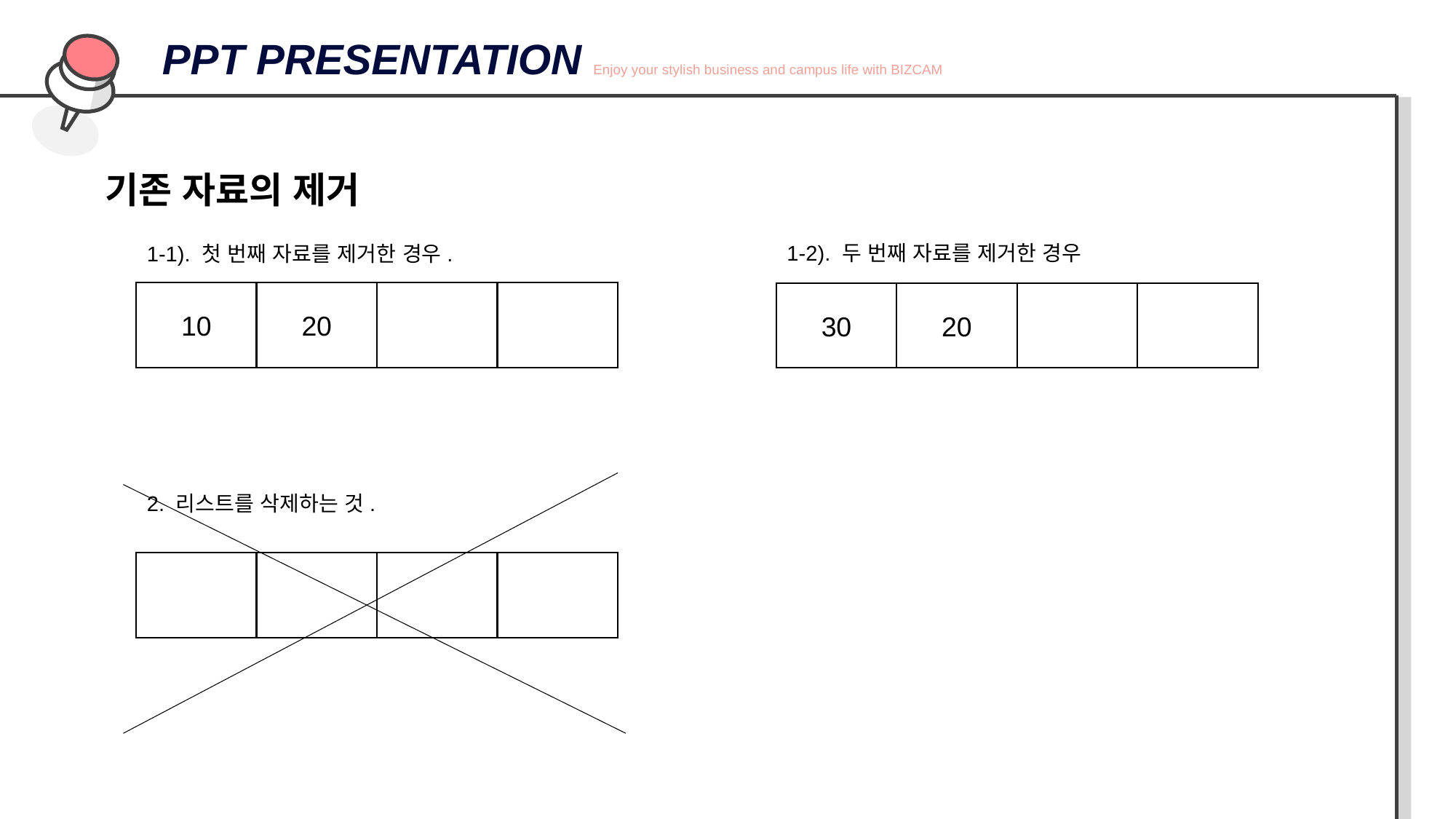

PPT PRESENTATION Enjoy your stylish business and campus life with BIZCAM

기존 자료의 제거
1-2). 두 번째 자료를 제거한 경우
1-1). 첫 번째 자료를 제거한 경우.
10
20

30
20

2. 리스트를 삭제하는 것.